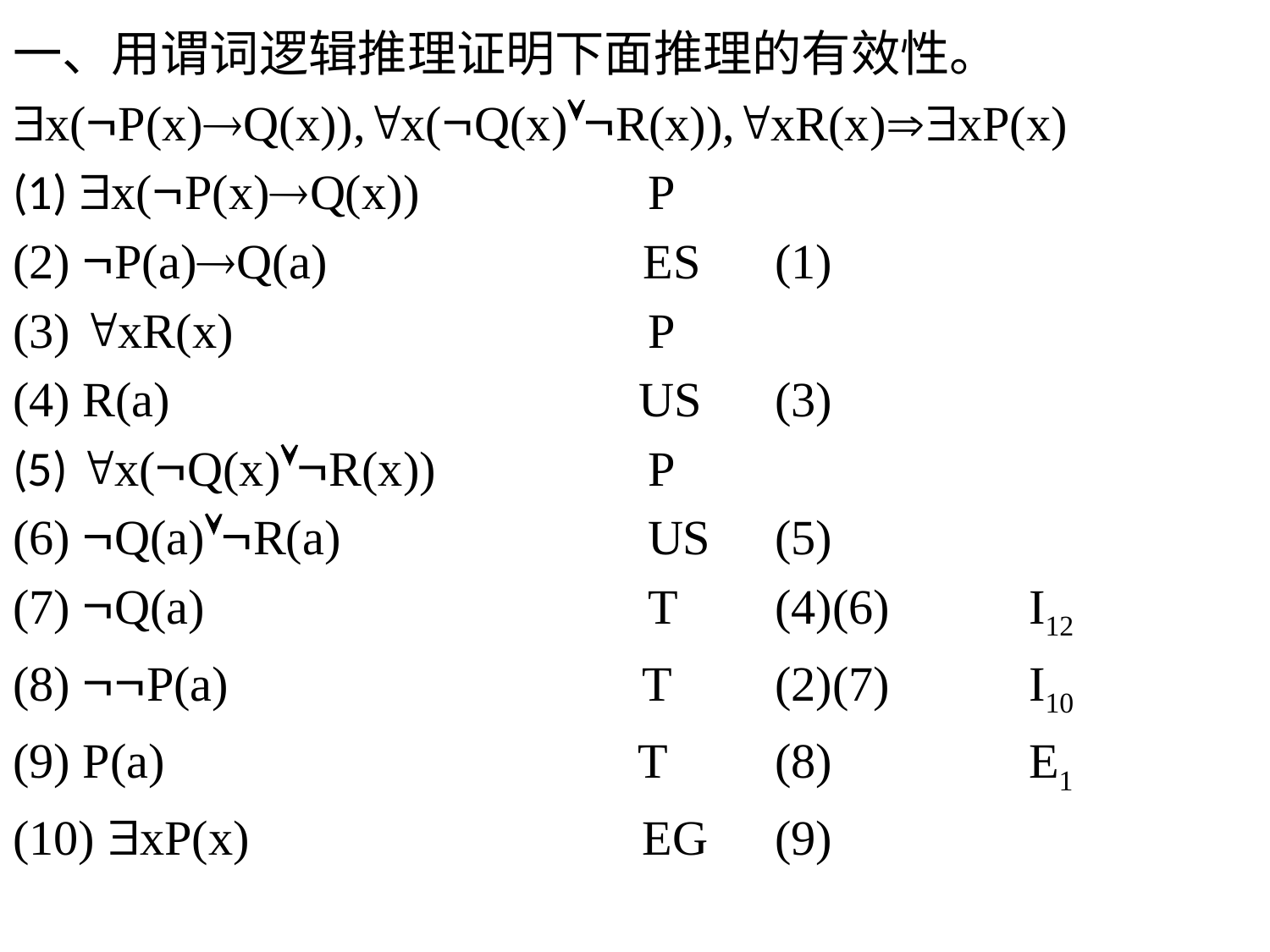

一、用谓词逻辑推理证明下面推理的有效性。
∃x(¬P(x)→Q(x)),∀x(¬Q(x)∨¬R(x)),∀xR(x)⇒∃xP(x)
(1) ∃x(¬P(x)→Q(x))     		P
(2) ¬P(a)→Q(a)		          ES 	(1)
(3) ∀xR(x)                        	P
(4) R(a)		                    US	(3)
(5) ∀x(¬Q(x)∨¬R(x))		P
(6) ¬Q(a)∨¬R(a)			US 	(5)
(7) ¬Q(a)				T 	(4)(6) 	I12
(8) ¬¬P(a)			          T 	(2)(7)  	I10
(9) P(a)		                    T 	(8)                E1
(10) ∃xP(x)                                EG	(9)